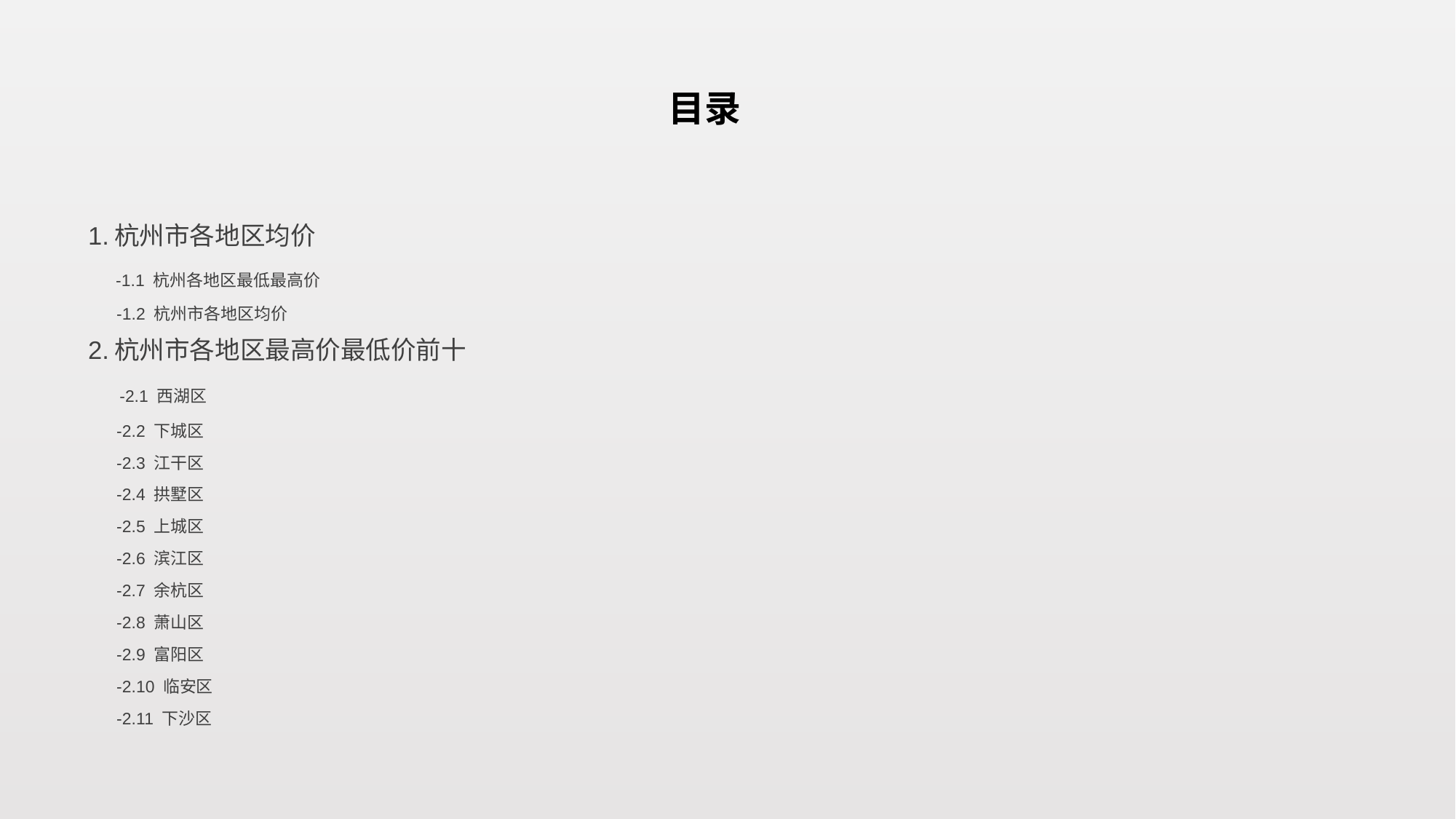

# 目录
1.杭州市各地区均价
    -1.1 杭州各地区最低最高价
      -1.2 杭州市各地区均价
2.杭州市各地区最高价最低价前十
      -2.1 西湖区
      -2.2 下城区
      -2.3 江干区
      -2.4 拱墅区
      -2.5 上城区
      -2.6 滨江区
      -2.7 余杭区
      -2.8 萧山区
      -2.9 富阳区
      -2.10 临安区
      -2.11 下沙区